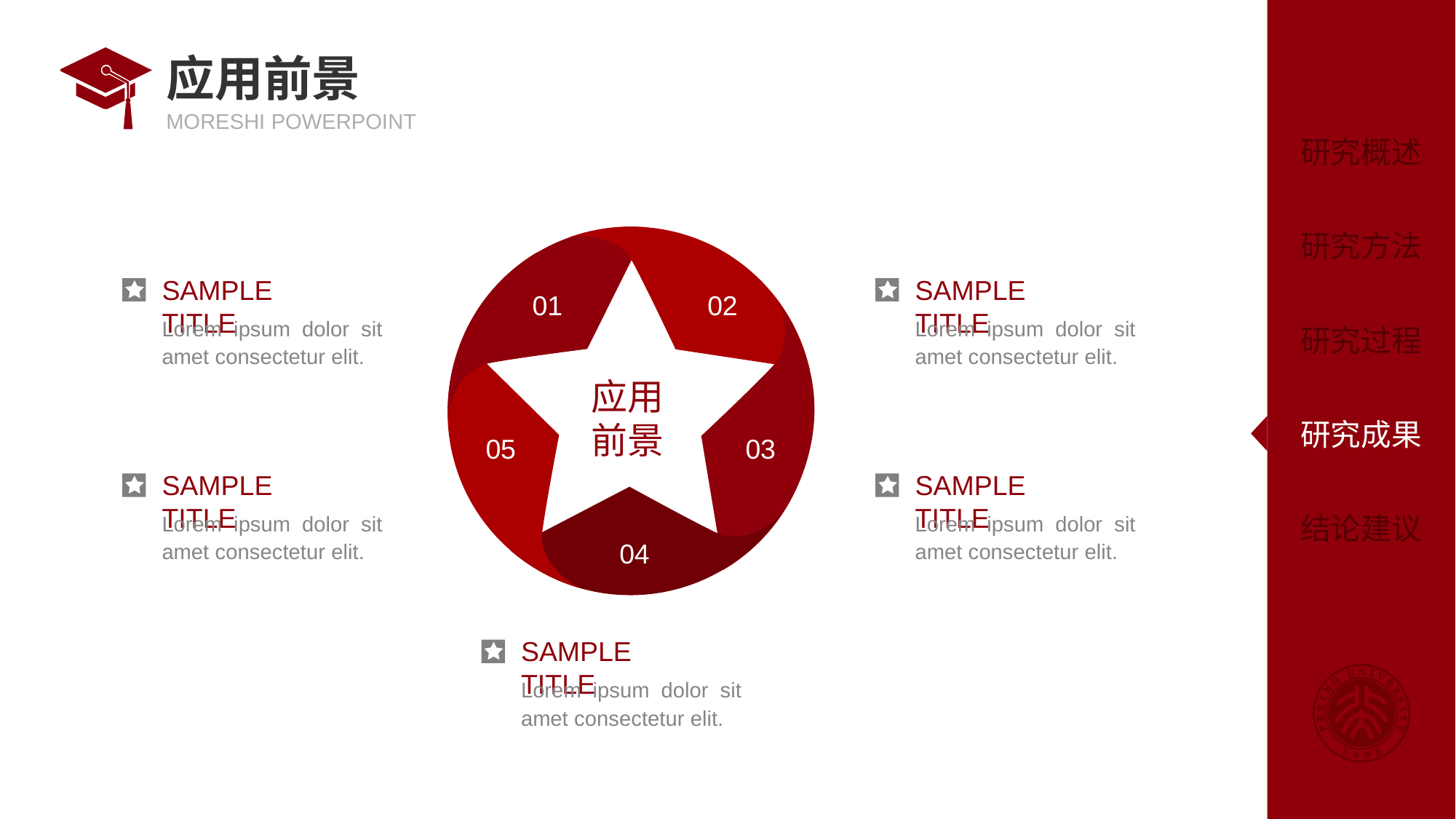

# 应用前景

SAMPLE TITLE

Lorem ipsum dolor sit amet consectetur elit.
SAMPLE TITLE

Lorem ipsum dolor sit amet consectetur elit.
01
02
应用
前景
05
03
SAMPLE TITLE

Lorem ipsum dolor sit amet consectetur elit.
SAMPLE TITLE

Lorem ipsum dolor sit amet consectetur elit.
04
SAMPLE TITLE

Lorem ipsum dolor sit amet consectetur elit.